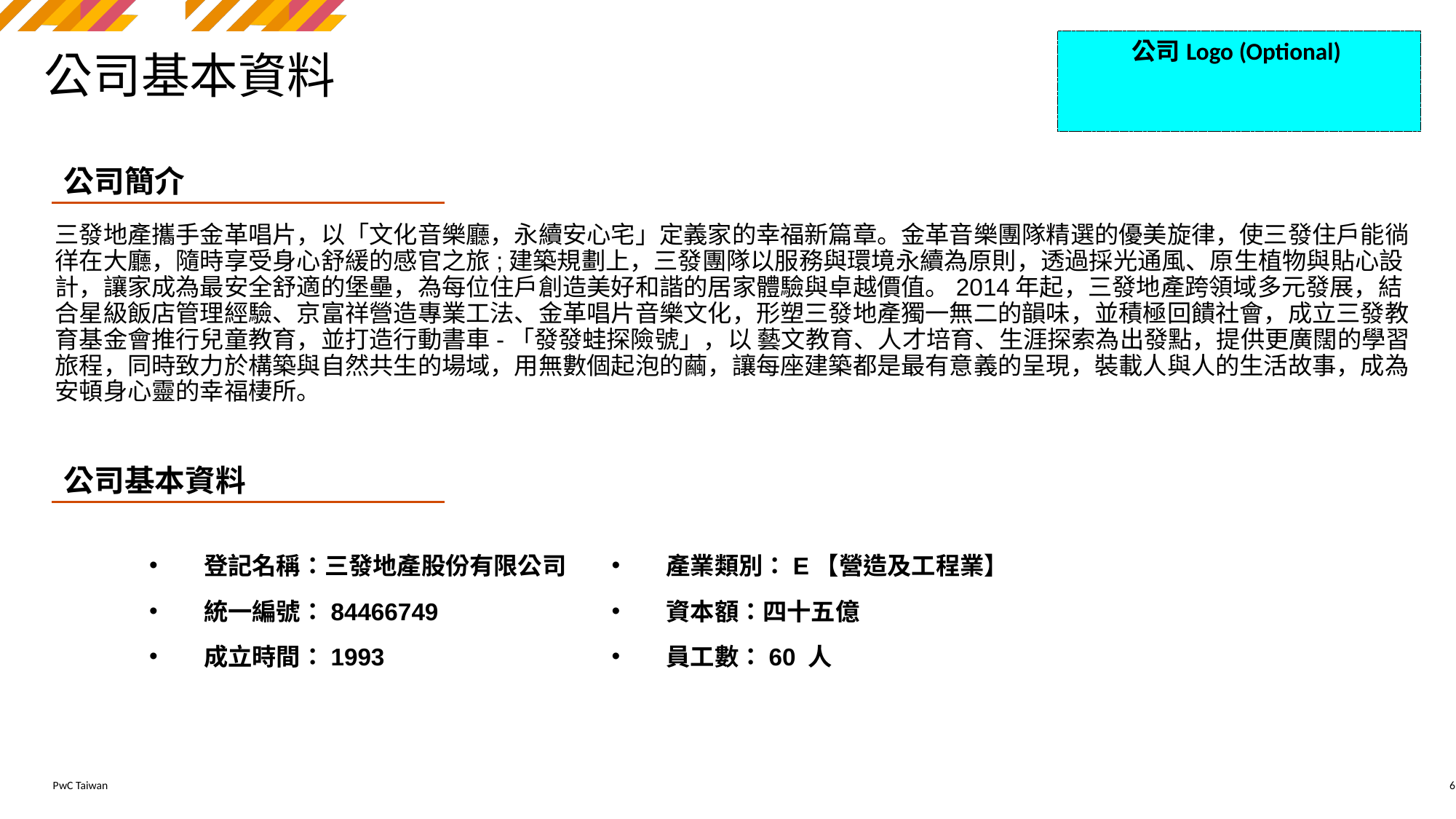

公司Logo (Optional)

# 公司基本資料
三發地產攜手金革唱片，以「文化音樂廳，永續安心宅」定義家的幸福新篇章。金革音樂團隊精選的優美旋律，使三發住戶能徜徉在大廳，隨時享受身心舒緩的感官之旅;建築規劃上，三發團隊以服務與環境永續為原則，透過採光通風、原生植物與貼心設計，讓家成為最安全舒適的堡壘，為每位住戶創造美好和諧的居家體驗與卓越價值。2014年起，三發地產跨領域多元發展，結合星級飯店管理經驗、京富祥營造專業工法、金革唱片音樂文化，形塑三發地產獨一無二的韻味，並積極回饋社會，成立三發教育基金會推行兒童教育，並打造行動書車-「發發蛙探險號」，以 藝文教育、人才培育、生涯探索為出發點，提供更廣闊的學習旅程，同時致力於構築與自然共生的場域，用無數個起泡的繭，讓每座建築都是最有意義的呈現，裝載人與人的生活故事，成為安頓身心靈的幸福棲所。

產業類別：E【營造及工程業】
資本額：四十五億
員工數：60 人
登記名稱：三發地產股份有限公司
統一編號：84466749
成立時間：1993
6